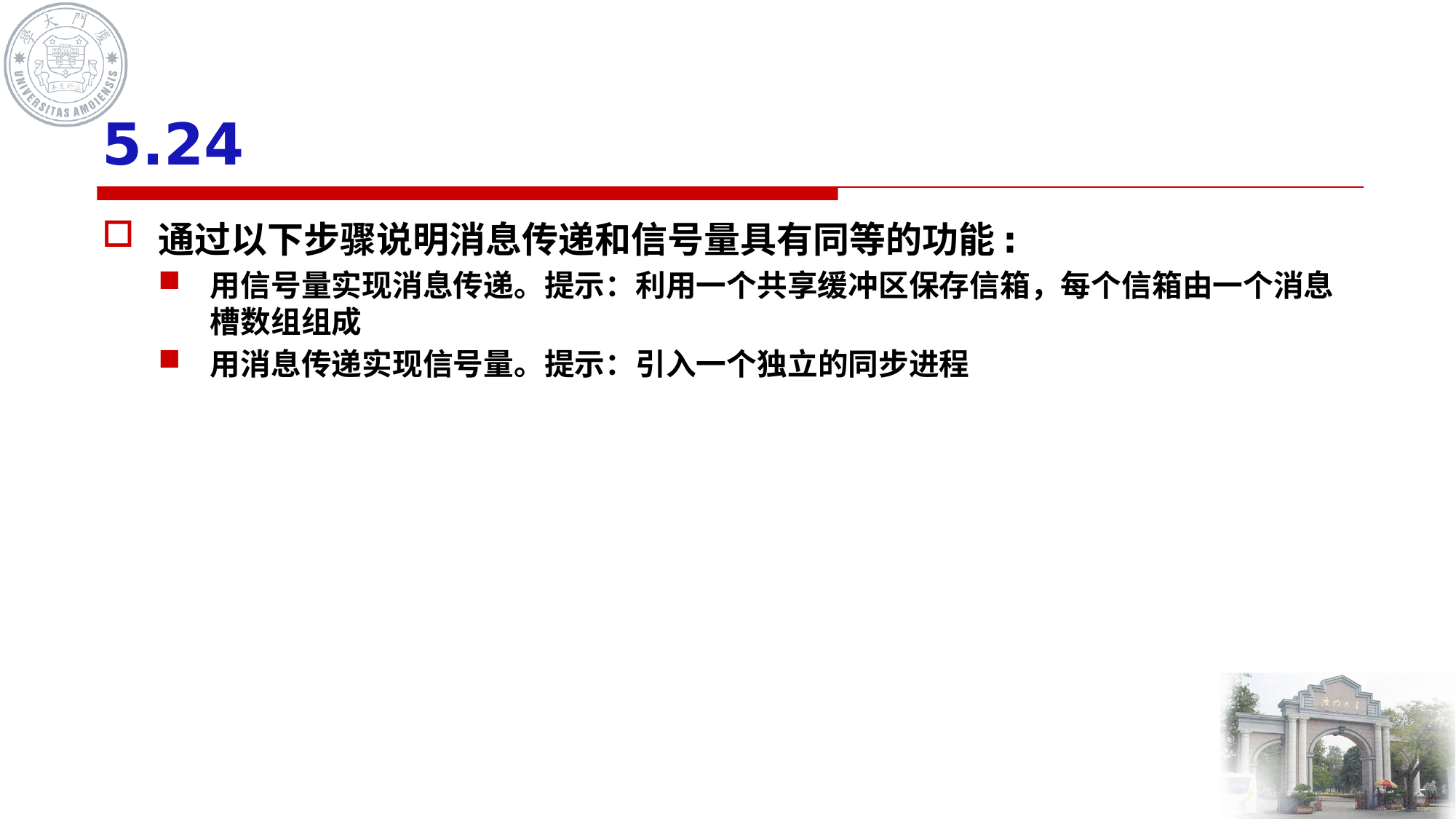

# 5.24
通过以下步骤说明消息传递和信号量具有同等的功能:
用信号量实现消息传递。提示：利用一个共享缓冲区保存信箱，每个信箱由一个消息槽数组组成
用消息传递实现信号量。提示：引入一个独立的同步进程